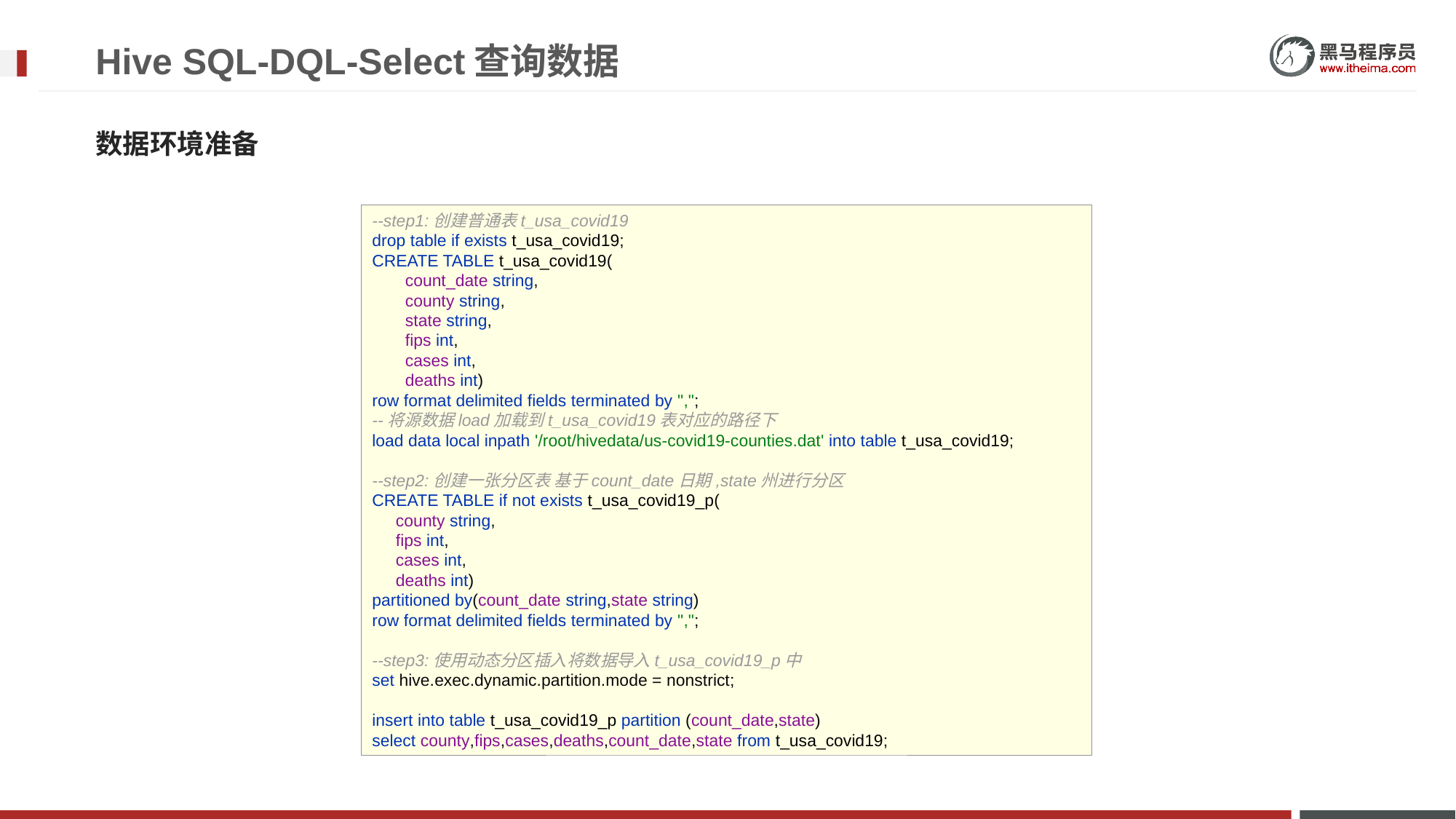

# Hive SQL-DQL-Select查询数据
数据环境准备
--step1:创建普通表t_usa_covid19
drop table if exists t_usa_covid19;
CREATE TABLE t_usa_covid19(
       count_date string,
       county string,
       state string,
       fips int,
       cases int,
       deaths int)
row format delimited fields terminated by ",";
--将源数据load加载到t_usa_covid19表对应的路径下
load data local inpath '/root/hivedata/us-covid19-counties.dat' into table t_usa_covid19;
--step2:创建一张分区表 基于count_date日期,state州进行分区
CREATE TABLE if not exists t_usa_covid19_p(
     county string,
     fips int,
     cases int,
     deaths int)
partitioned by(count_date string,state string)
row format delimited fields terminated by ",";
--step3:使用动态分区插入将数据导入t_usa_covid19_p中
set hive.exec.dynamic.partition.mode = nonstrict;
insert into table t_usa_covid19_p partition (count_date,state)
select county,fips,cases,deaths,count_date,state from t_usa_covid19;